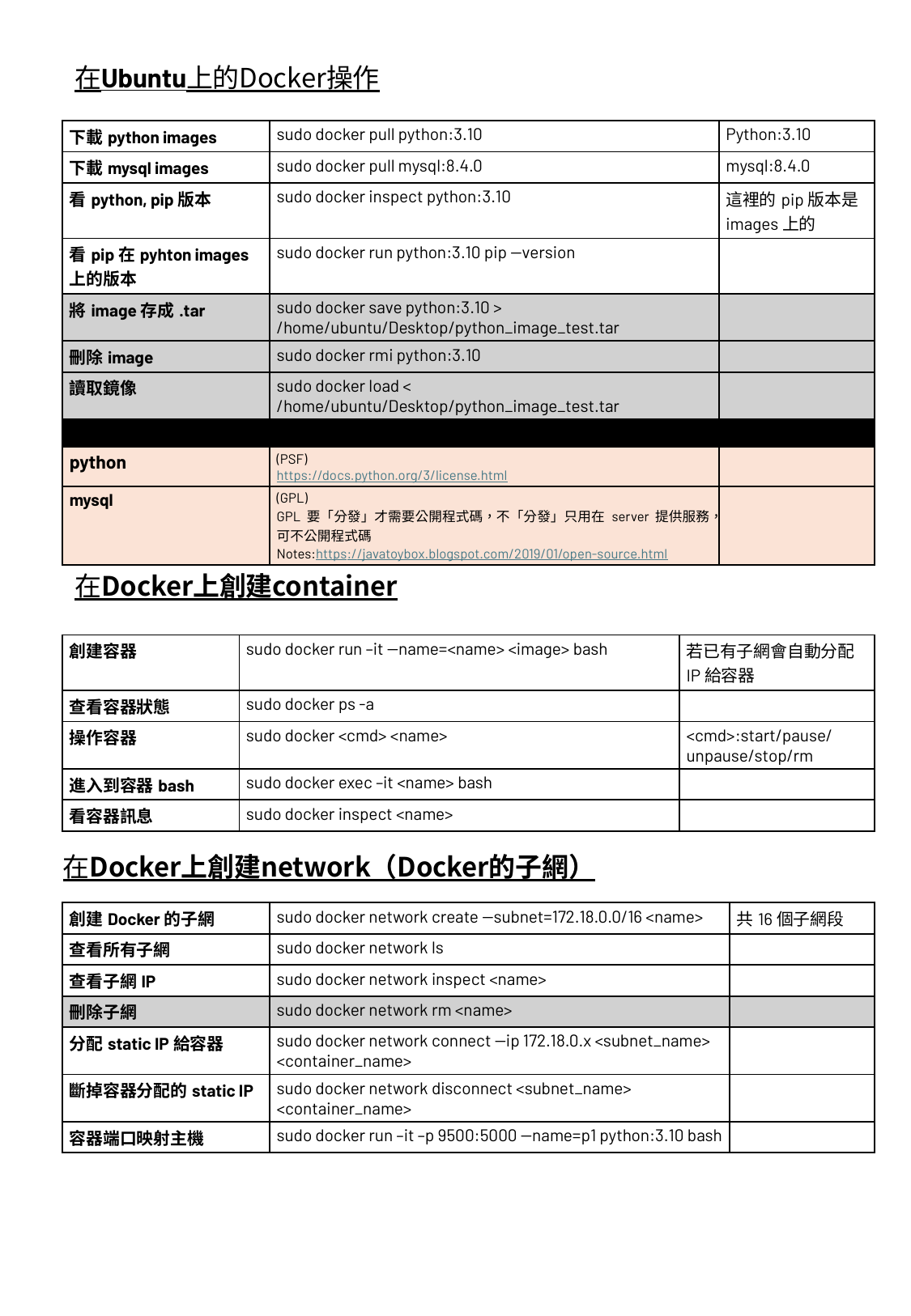

# 在Ubuntu上的Docker操作
| 下載python images | sudo docker pull python:3.10 | Python:3.10 |
| --- | --- | --- |
| 下載mysql images | sudo docker pull mysql:8.4.0 | mysql:8.4.0 |
| 看python, pip版本 | sudo docker inspect python:3.10 | 這裡的pip版本是images上的 |
| 看pip在pyhton images上的版本 | sudo docker run python:3.10 pip --version |  |
| 將image存成.tar | sudo docker save python:3.10 > /home/ubuntu/Desktop/python\_image\_test.tar |  |
| 刪除image | sudo docker rmi python:3.10 |  |
| 讀取鏡像 | sudo docker load < /home/ubuntu/Desktop/python\_image\_test.tar |  |
|  |  |  |
| python | (PSF) https://docs.python.org/3/license.html |  |
| mysql | (GPL) GPL 要「分發」才需要公開程式碼，不「分發」只用在 server 提供服務，可不公開程式碼 Notes:https://javatoybox.blogspot.com/2019/01/open-source.html |  |
在Docker上創建container
| 創建容器 | sudo docker run –it --name=<name> <image> bash | 若已有子網會自動分配IP給容器 |
| --- | --- | --- |
| 查看容器狀態 | sudo docker ps -a |  |
| 操作容器 | sudo docker <cmd> <name> | <cmd>:start/pause/unpause/stop/rm |
| 進入到容器bash | sudo docker exec –it <name> bash |  |
| 看容器訊息 | sudo docker inspect <name> |  |
在Docker上創建network（Docker的子網）
| 創建Docker的子網 | sudo docker network create --subnet=172.18.0.0/16 <name> | 共16個子網段 |
| --- | --- | --- |
| 查看所有子網 | sudo docker network ls |  |
| 查看子網IP | sudo docker network inspect <name> |  |
| 刪除子網 | sudo docker network rm <name> |  |
| 分配static IP給容器 | sudo docker network connect --ip 172.18.0.x <subnet\_name> <container\_name> |  |
| 斷掉容器分配的static IP | sudo docker network disconnect <subnet\_name> <container\_name> |  |
| 容器端口映射主機 | sudo docker run –it –p 9500:5000 --name=p1 python:3.10 bash |  |